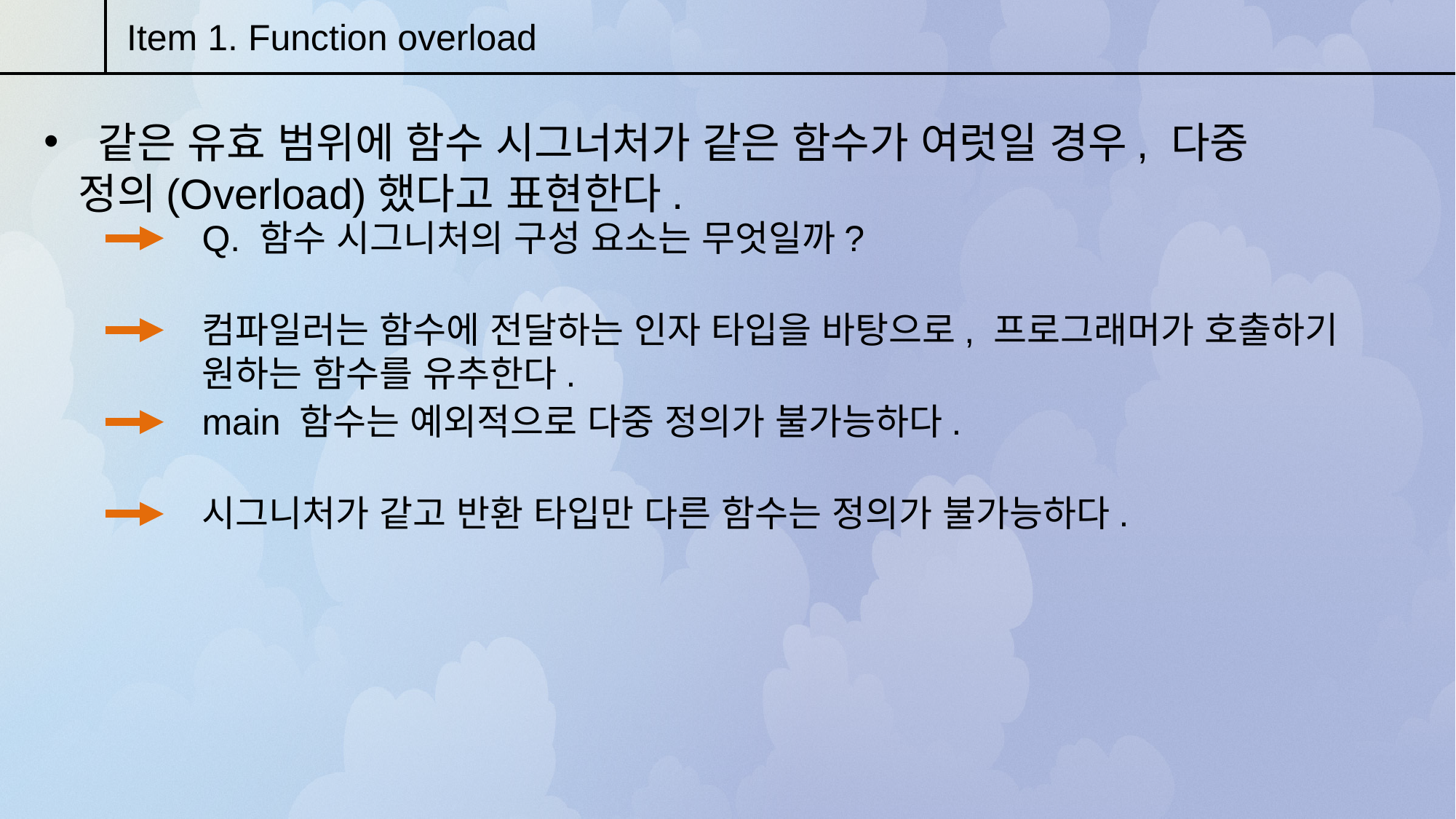

Item 1. Function overload
 같은 유효 범위에 함수 시그너처가 같은 함수가 여럿일 경우, 다중 정의(Overload)했다고 표현한다.
Q. 함수 시그니처의 구성 요소는 무엇일까?
컴파일러는 함수에 전달하는 인자 타입을 바탕으로, 프로그래머가 호출하기 원하는 함수를 유추한다.
main 함수는 예외적으로 다중 정의가 불가능하다.
시그니처가 같고 반환 타입만 다른 함수는 정의가 불가능하다.